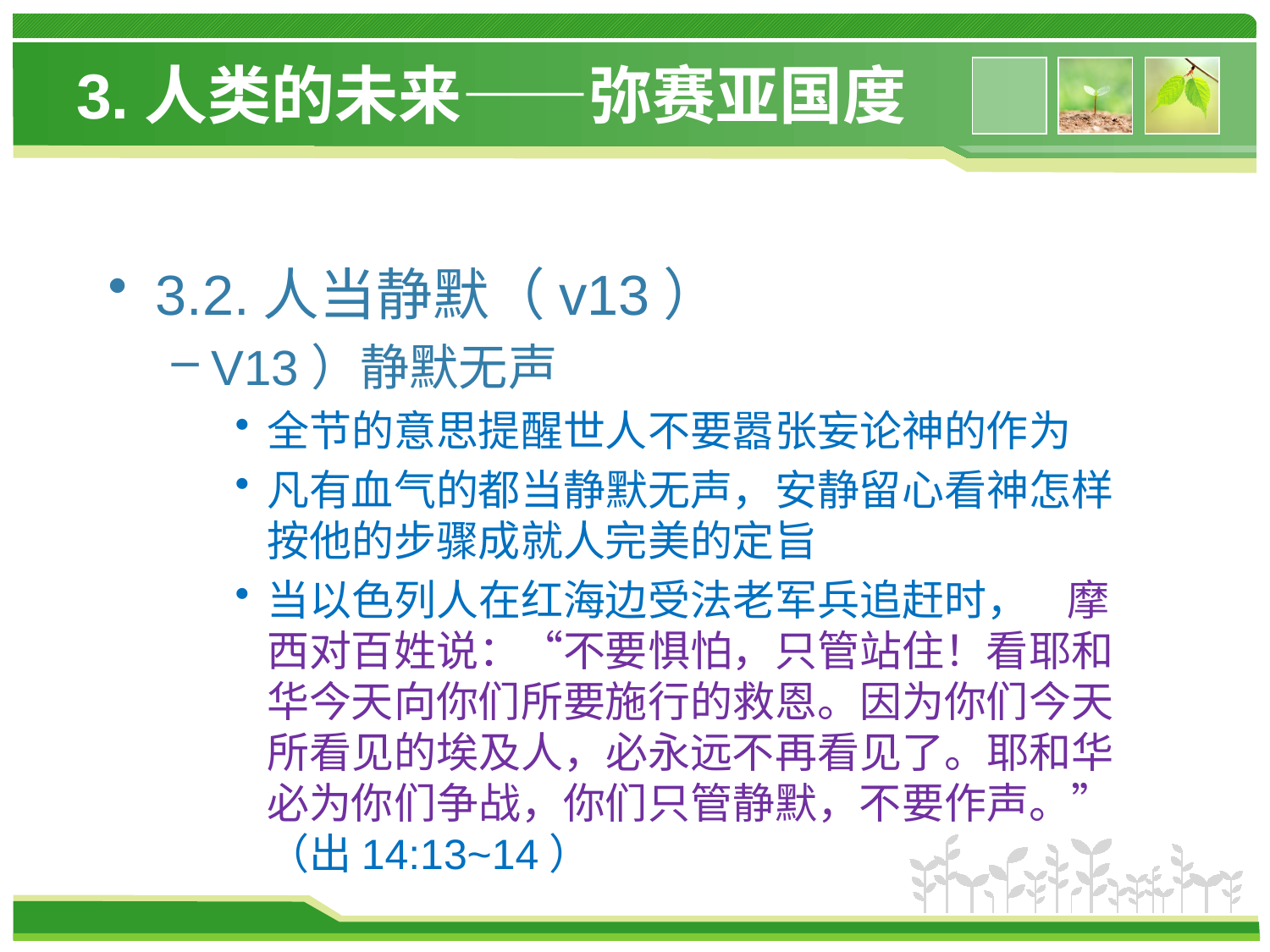

# 3.人类的未来——弥赛亚国度
3.2.人当静默（v13）
V13）静默无声
全节的意思提醒世人不要嚣张妄论神的作为
凡有血气的都当静默无声，安静留心看神怎样按他的步骤成就人完美的定旨
当以色列人在红海边受法老军兵追赶时，    摩西对百姓说：“不要惧怕，只管站住！看耶和华今天向你们所要施行的救恩。因为你们今天所看见的埃及人，必永远不再看见了。耶和华必为你们争战，你们只管静默，不要作声。”（出14:13~14）